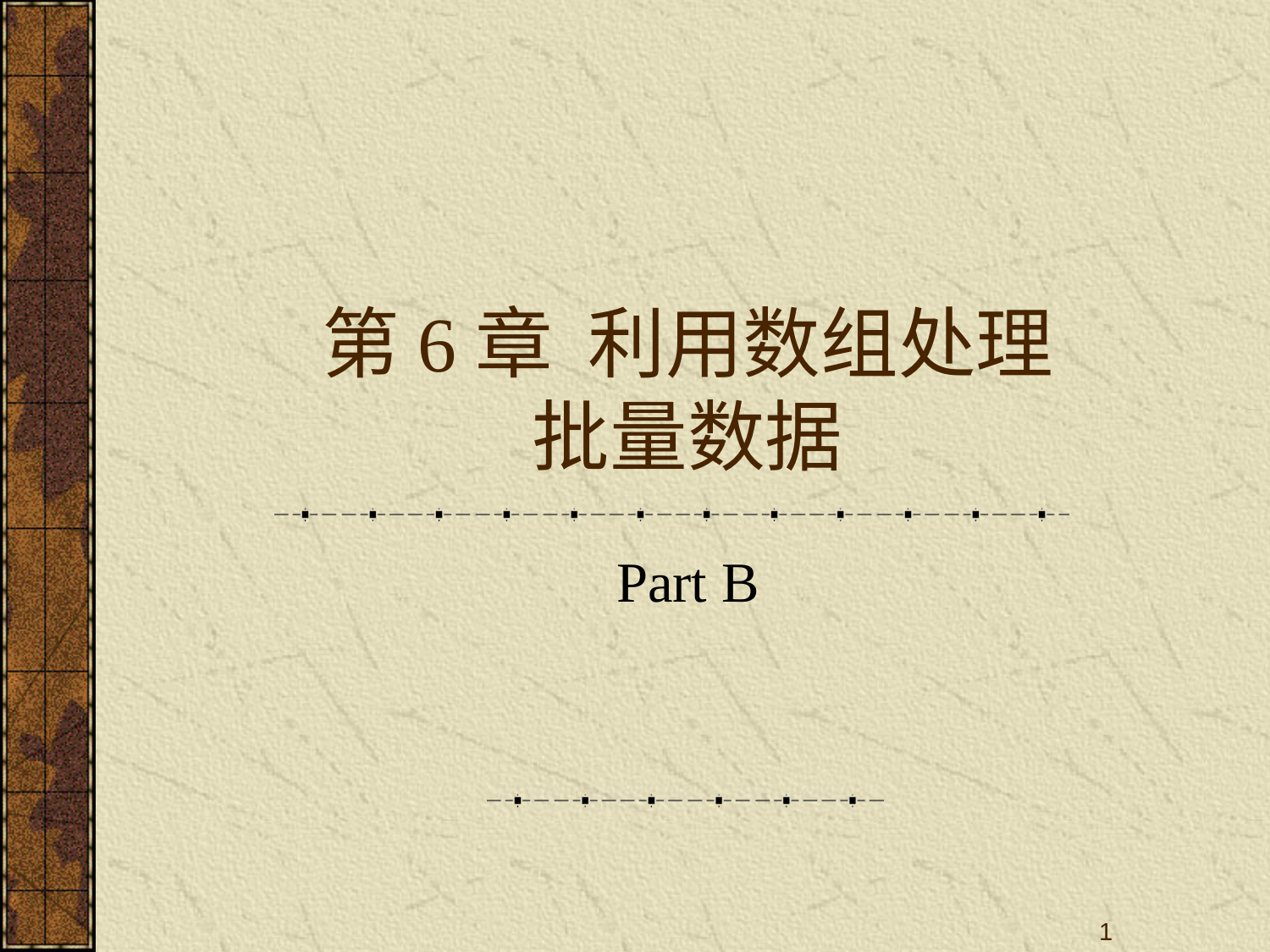

# 第6章  利用数组处理 批量数据
Part B
1